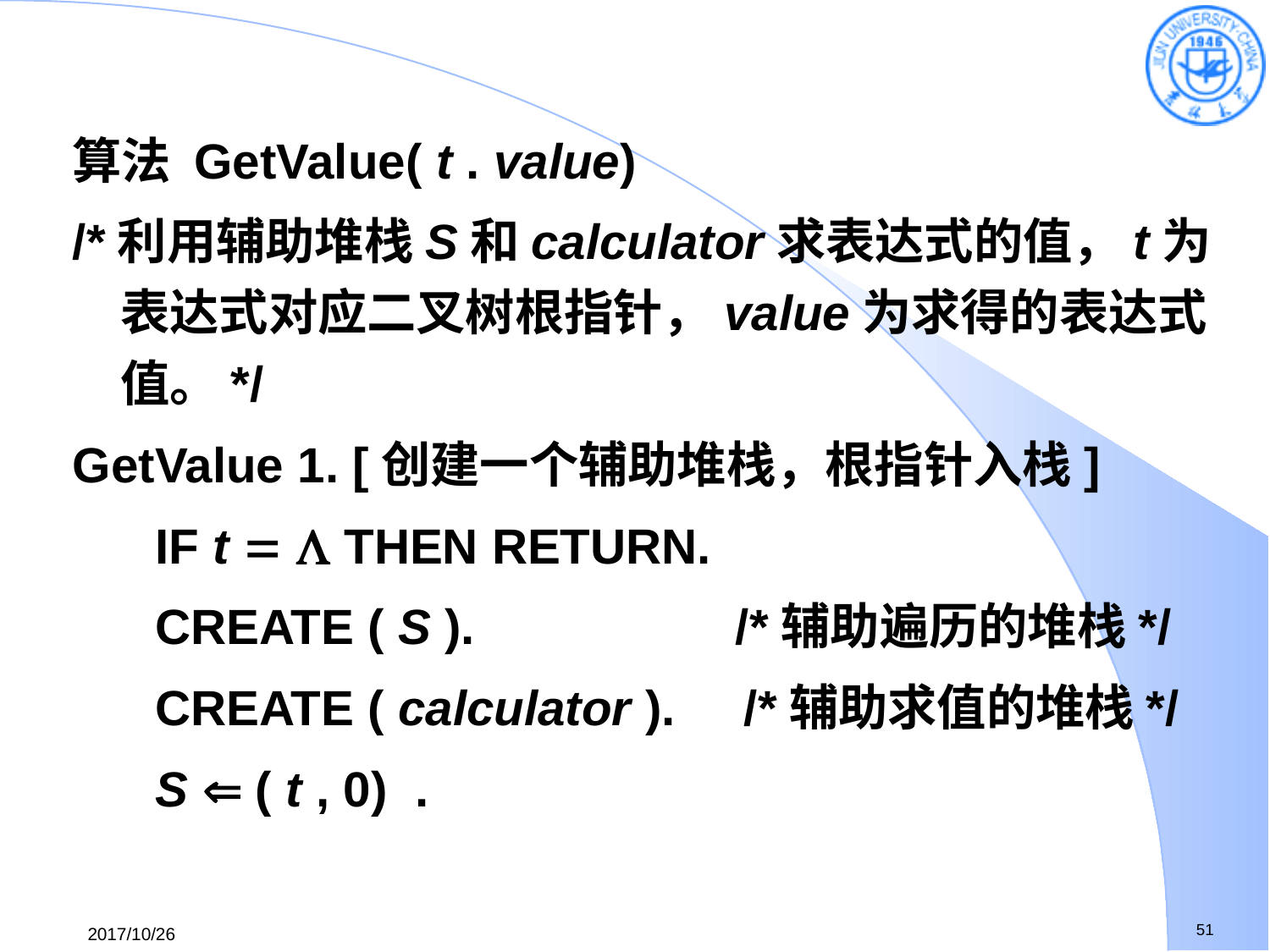

算法 GetValue( t . value)
/*利用辅助堆栈S和calculator求表达式的值，t为表达式对应二叉树根指针，value为求得的表达式值。*/
GetValue 1. [创建一个辅助堆栈，根指针入栈]
      IF t = Λ THEN RETURN.
      CREATE ( S ).                   /*辅助遍历的堆栈*/
      CREATE ( calculator ).     /*辅助求值的堆栈*/
      S ⇐ ( t , 0)  .